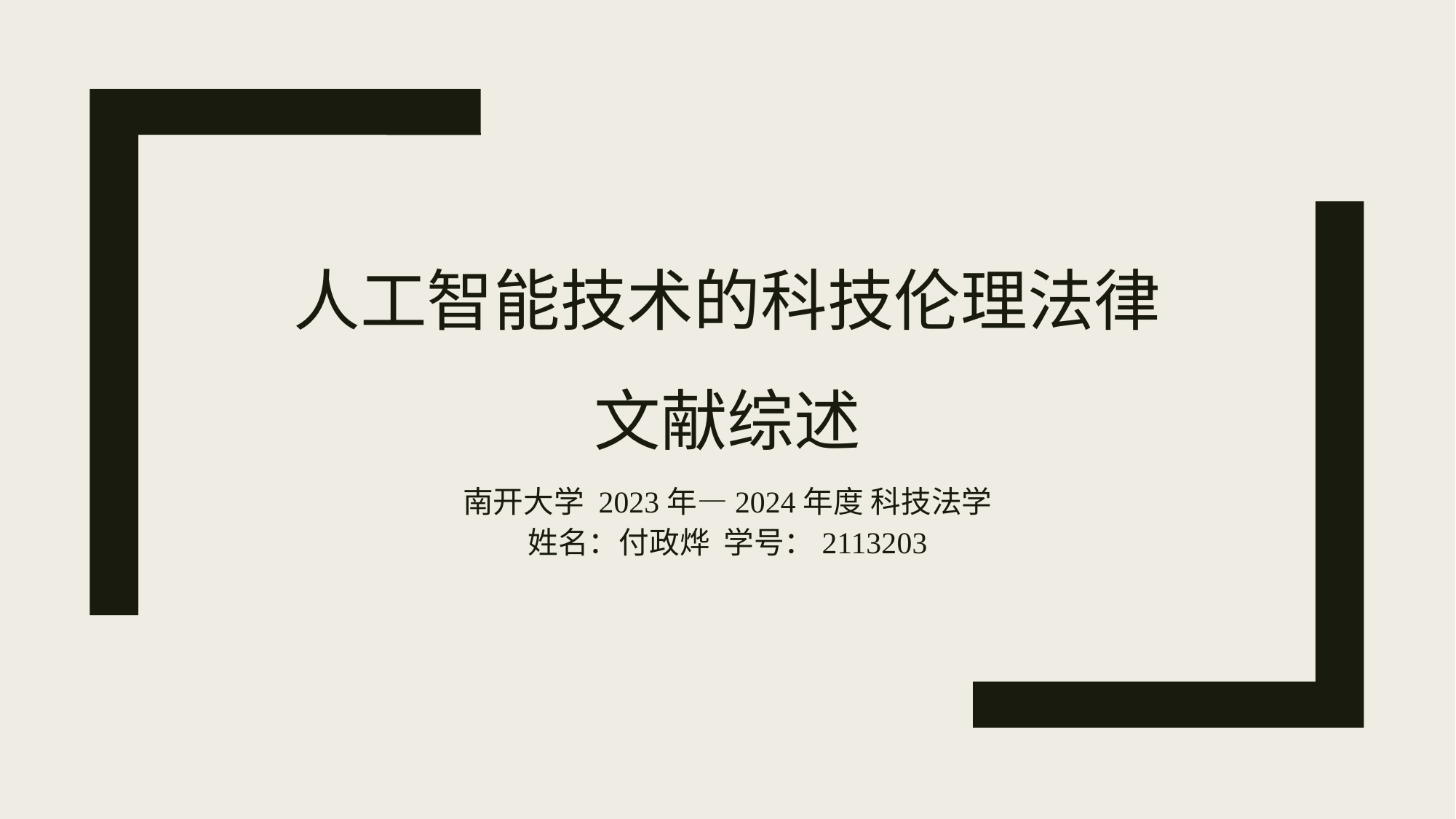

# 人工智能技术的科技伦理法律 文献综述
南开大学 2023年—2024年度 科技法学
姓名：付政烨  学号：2113203